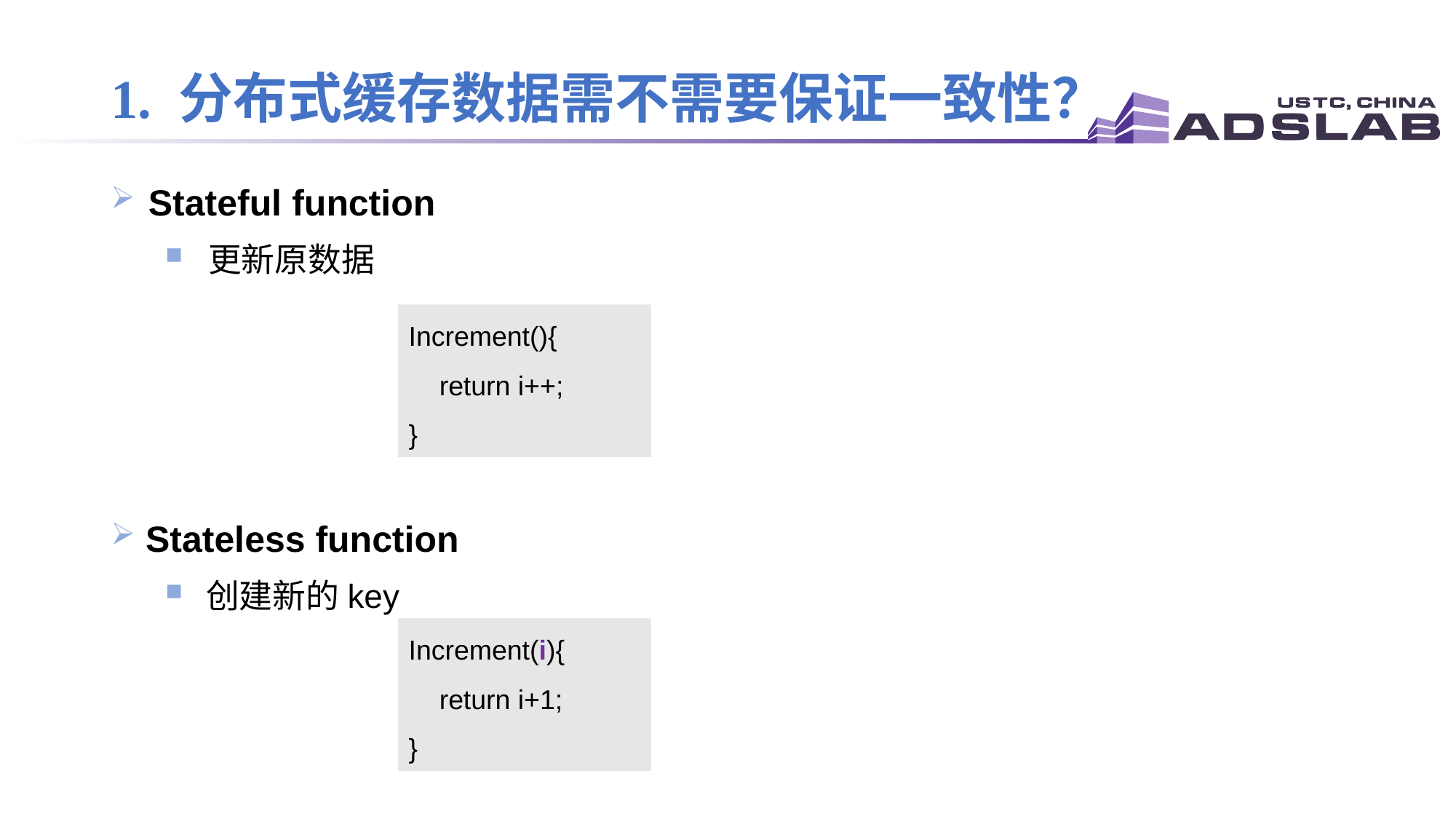

# 1. 分布式缓存数据需不需要保证一致性？
 Stateful function
 更新原数据

 Stateless function
  创建新的key
Increment(){
    return i++;
}

Increment(i){
    return i+1;
}